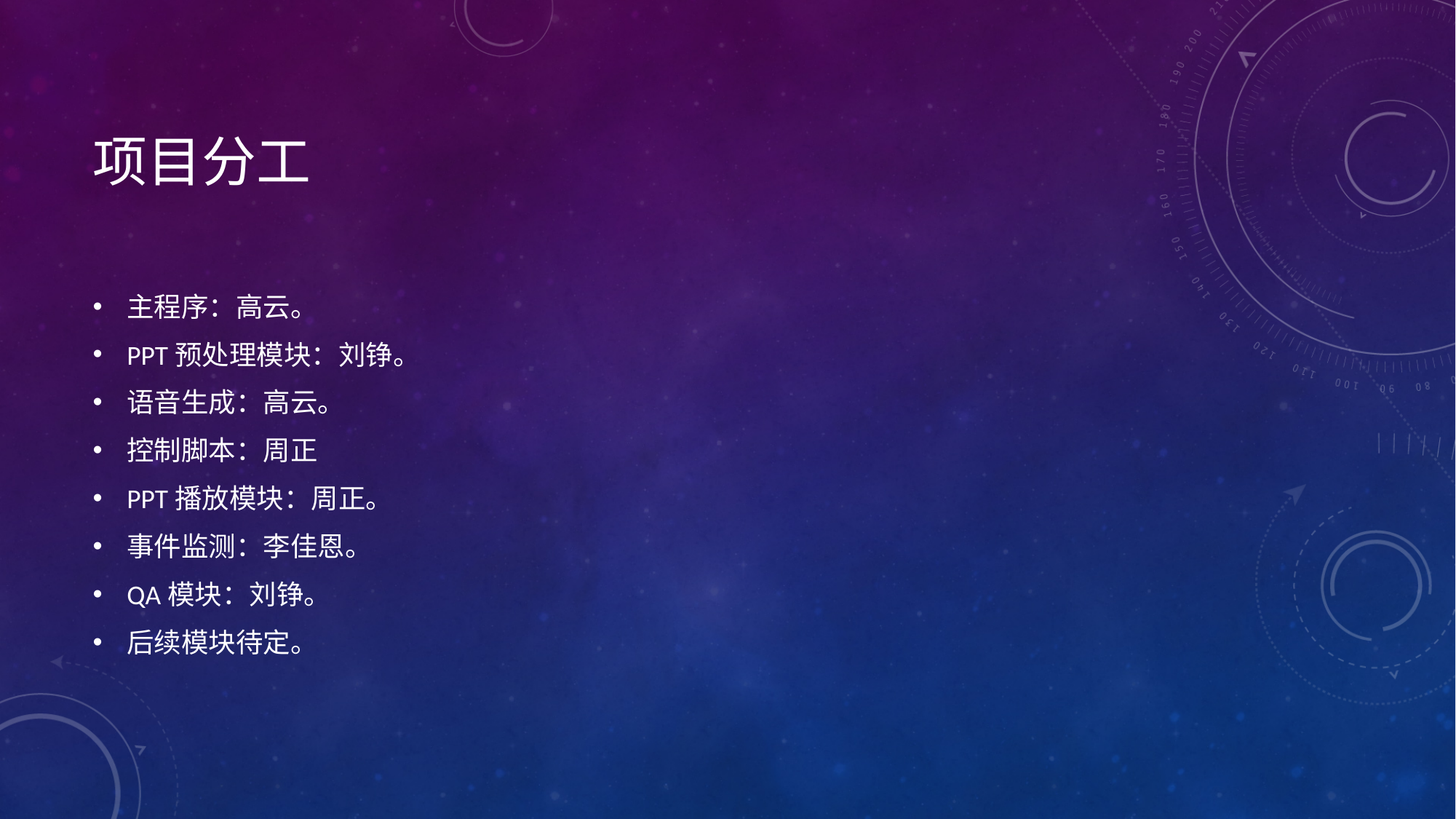

# 项目分工
主程序：高云。
PPT预处理模块：刘铮。
语音生成：高云。
控制脚本：周正
PPT播放模块：周正。
事件监测：李佳恩。
QA模块：刘铮。
后续模块待定。